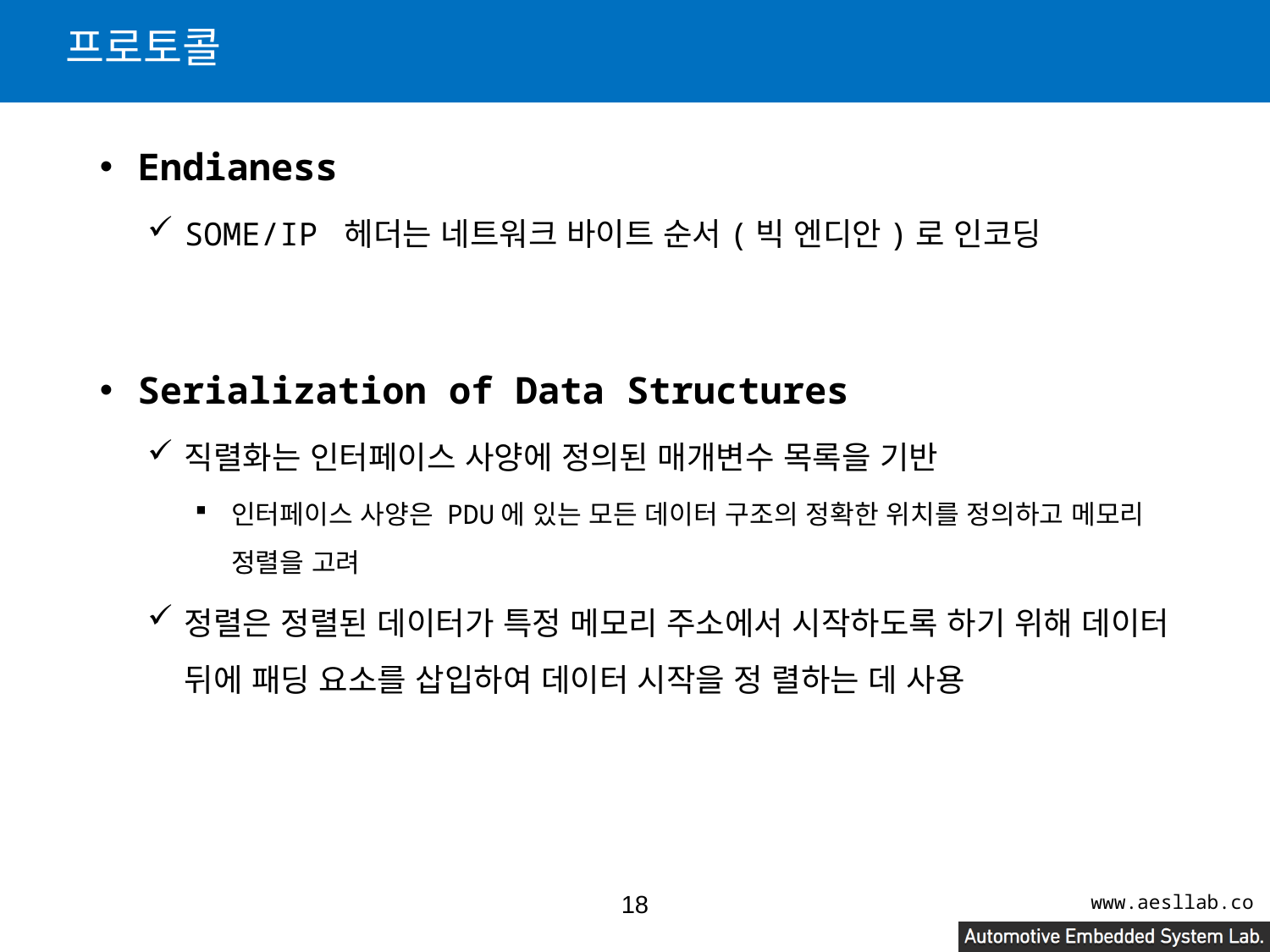

# 프로토콜
Endianess
SOME/IP 헤더는 네트워크 바이트 순서(빅 엔디안)로 인코딩

Serialization of Data Structures
직렬화는 인터페이스 사양에 정의된 매개변수 목록을 기반
인터페이스 사양은 PDU에 있는 모든 데이터 구조의 정확한 위치를 정의하고 메모리 정렬을 고려
정렬은 정렬된 데이터가 특정 메모리 주소에서 시작하도록 하기 위해 데이터 뒤에 패딩 요소를 삽입하여 데이터 시작을 정 렬하는 데 사용

18